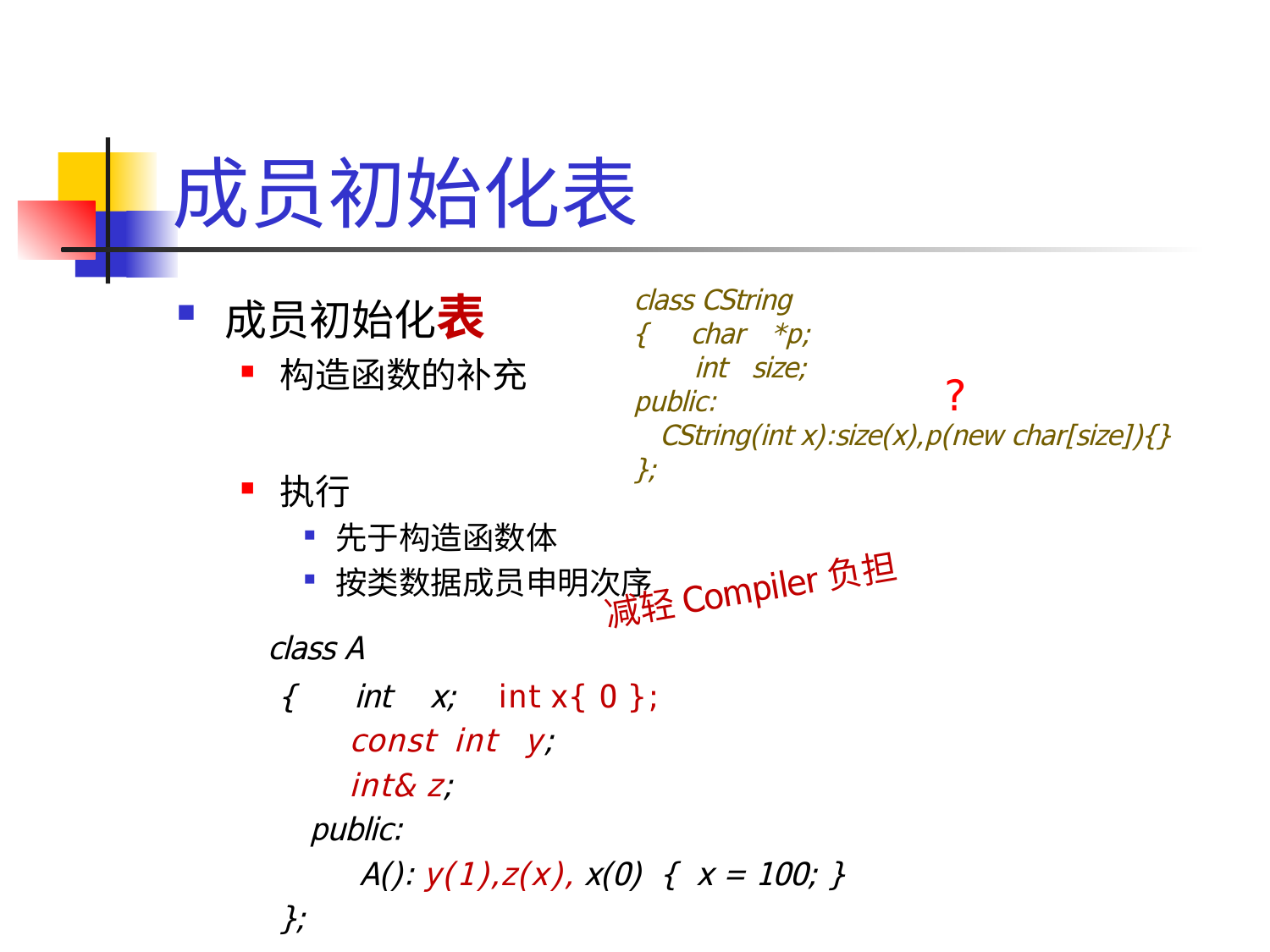

# 成员初始化表
class CString
{     char   *p;
       int   size;
public:
   CString(int x):size(x),p(new char[size]){}
};
成员初始化表
构造函数的补充

执行
先于构造函数体
按类数据成员申明次序
  class A
	{      int    x;
	       const  int   y;
	       int& z;
	   public:
	        A(): y(1),z(x), x(0)  {  x = 100; }
	};
?
减轻Compiler负担
int x{ 0 };